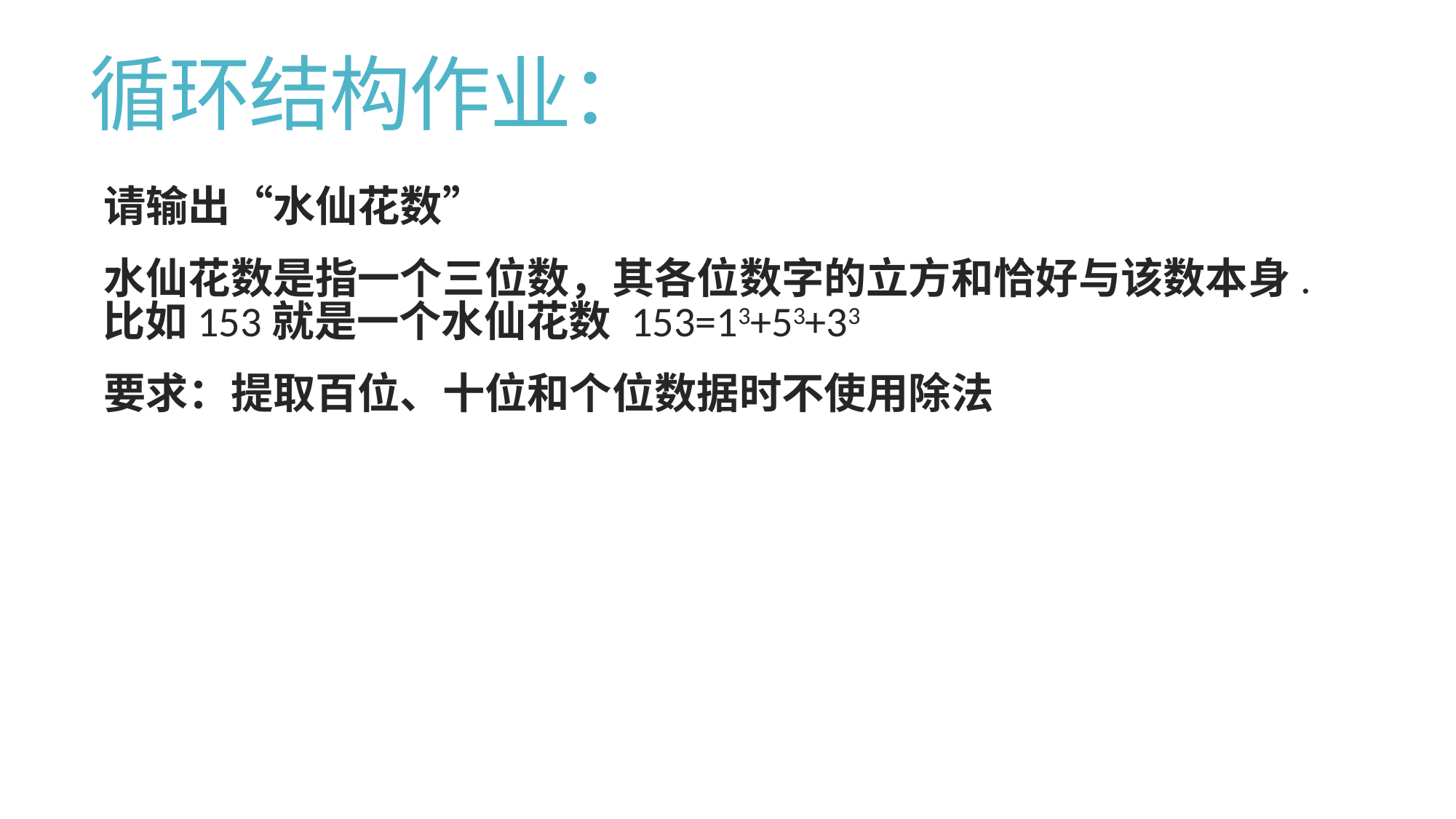

# 循环结构作业：
请输出“水仙花数”
水仙花数是指一个三位数，其各位数字的立方和恰好与该数本身.比如153就是一个水仙花数 153=13+53+33
要求：提取百位、十位和个位数据时不使用除法